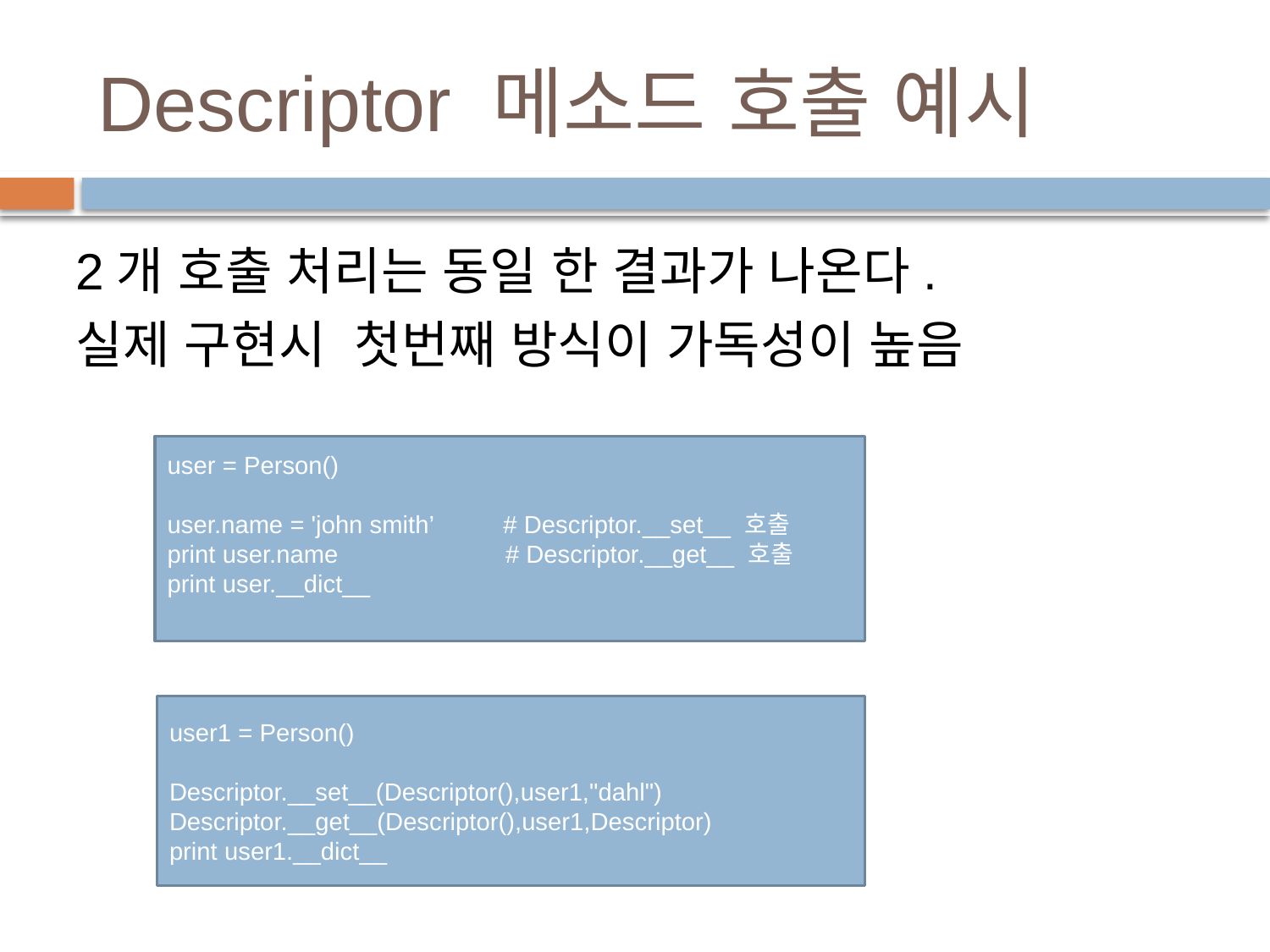

# Descriptor 메소드 호출 예시
2개 호출 처리는 동일 한 결과가 나온다.
실제 구현시  첫번째 방식이 가독성이 높음

user = Person()

user.name = 'john smith’          # Descriptor.__set__ 호출
print user.name                        # Descriptor.__get__ 호출
print user.__dict__

user1 = Person()

Descriptor.__set__(Descriptor(),user1,"dahl")
Descriptor.__get__(Descriptor(),user1,Descriptor)
print user1.__dict__